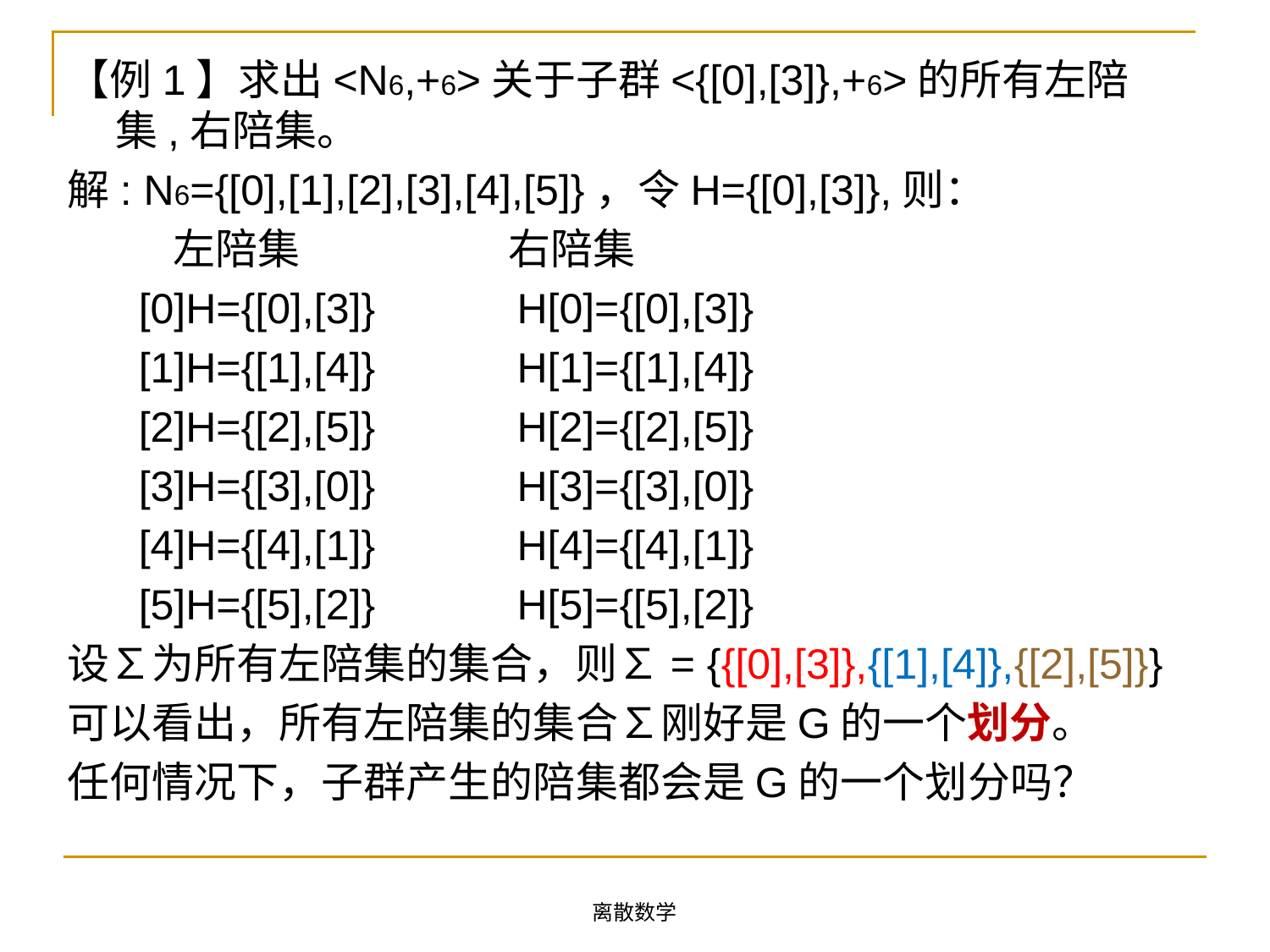

【例1】求出<N6,+6>关于子群<{[0],[3]},+6>的所有左陪集,右陪集。
解: N6={[0],[1],[2],[3],[4],[5]}，令H={[0],[3]},则：
          左陪集                      右陪集
      [0]H={[0],[3]}            H[0]={[0],[3]}
      [1]H={[1],[4]}            H[1]={[1],[4]}
      [2]H={[2],[5]}            H[2]={[2],[5]}
      [3]H={[3],[0]}            H[3]={[3],[0]}
      [4]H={[4],[1]}            H[4]={[4],[1]}
      [5]H={[5],[2]}            H[5]={[5],[2]}
设∑为所有左陪集的集合，则∑= {{[0],[3]},{[1],[4]},{[2],[5]}}
可以看出，所有左陪集的集合∑刚好是G的一个划分。
任何情况下，子群产生的陪集都会是G的一个划分吗？

19
离散数学